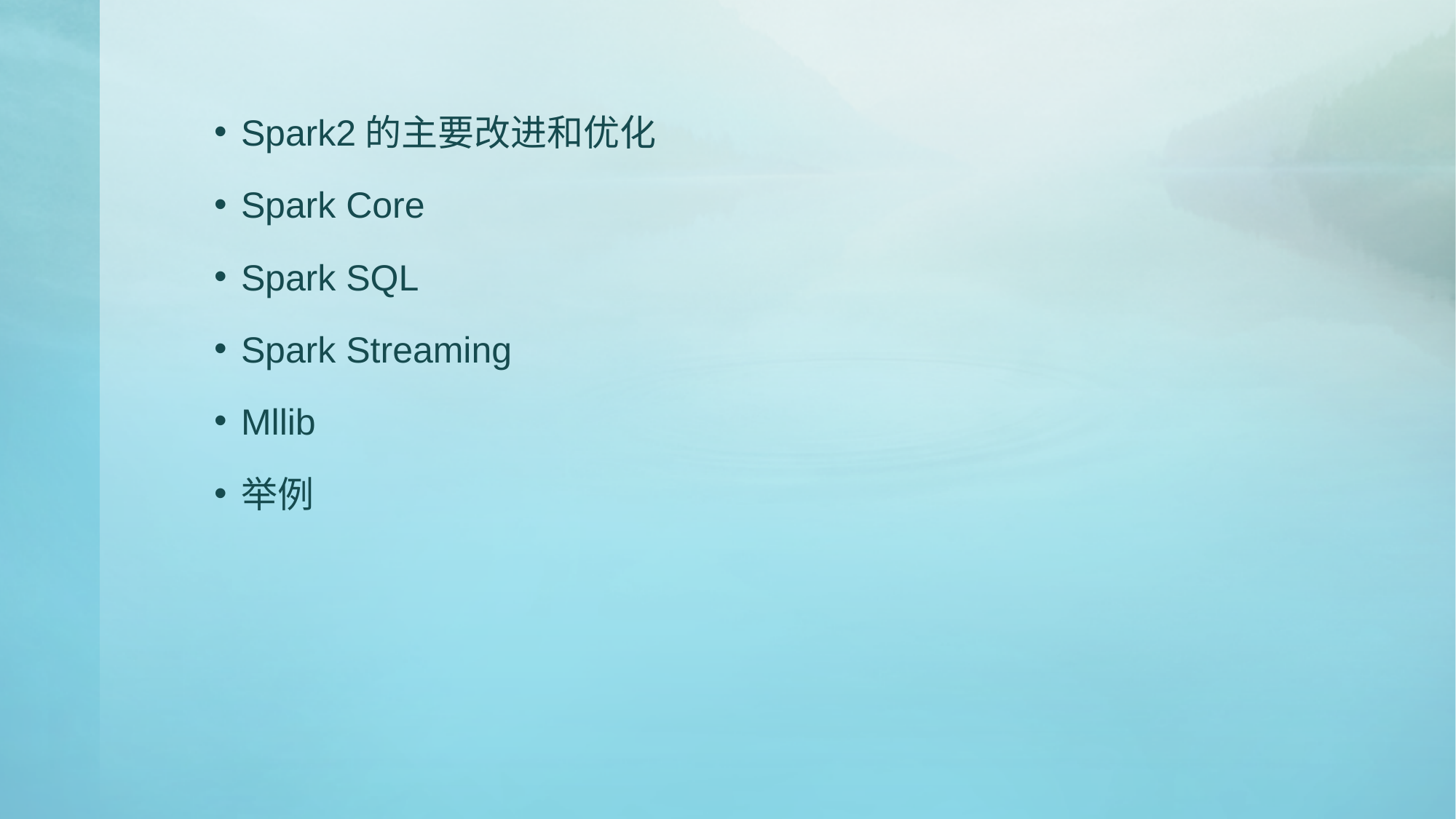

Spark2的主要改进和优化
Spark Core
Spark SQL
Spark Streaming
Mllib
举例